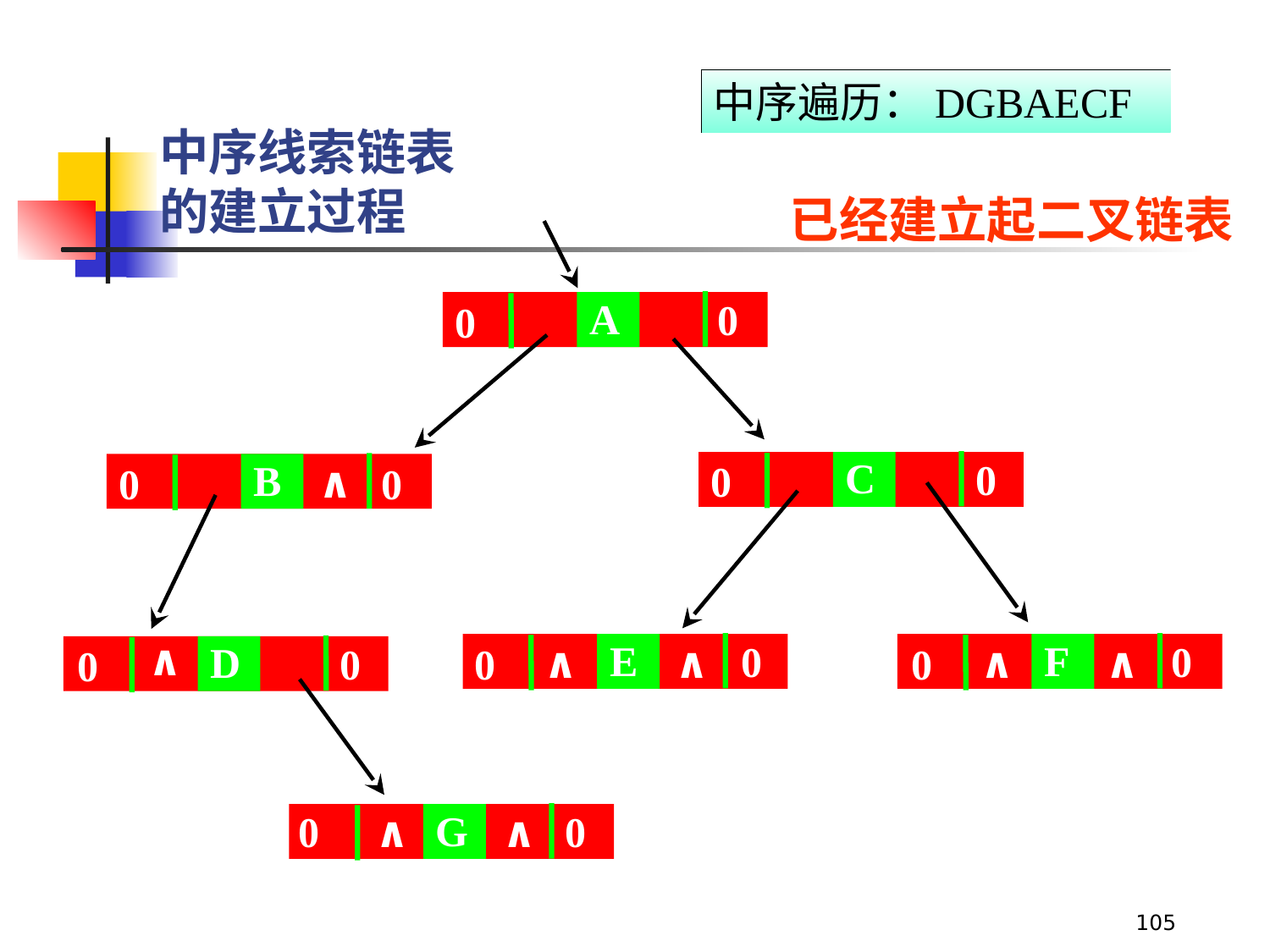

6.4 遍历二叉树和线索二叉树
中序遍历：DGBAECF
中序线索链表
的建立过程
已经建立起二叉链表

0

A

0

0

C

0

B
∧

0
0

∧

0
0

∧
E
∧

∧
F
∧

0
0
0

D

0

0
0
∧
∧

G

105